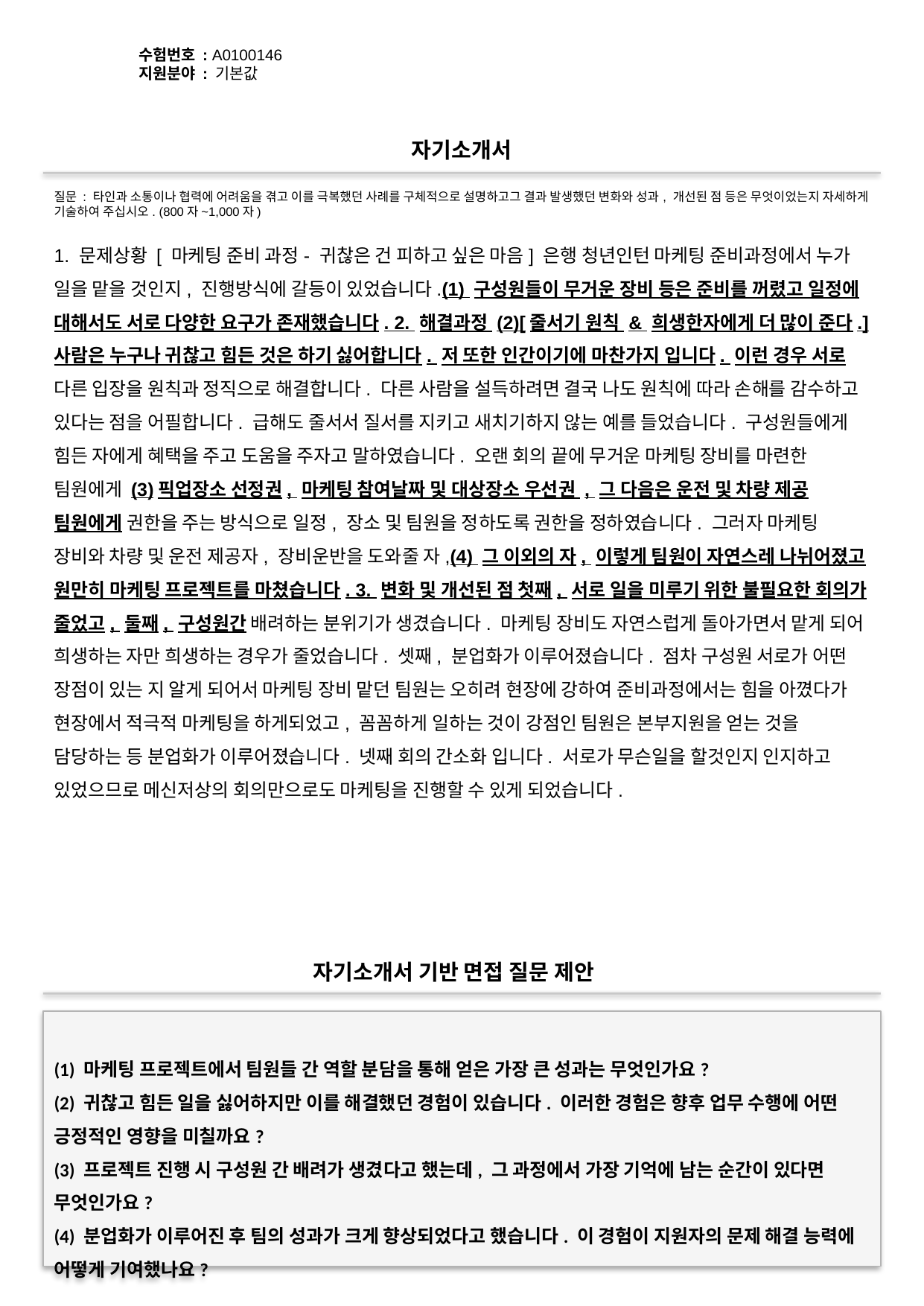

수험번호 : A0100146
지원분야 : 기본값
#

자기소개서

질문 : 타인과 소통이나 협력에 어려움을 겪고 이를 극복했던 사례를 구체적으로 설명하고그 결과 발생했던 변화와 성과, 개선된 점 등은 무엇이었는지 자세하게 기술하여 주십시오. (800자~1,000자)

1. 문제상황 [ 마케팅 준비 과정- 귀찮은 건 피하고 싶은 마음] 은행 청년인턴 마케팅 준비과정에서 누가 일을 맡을 것인지, 진행방식에 갈등이 있었습니다.(1) 구성원들이 무거운 장비 등은 준비를 꺼렸고 일정에 대해서도 서로 다양한 요구가 존재했습니다. 2. 해결과정 (2)[줄서기 원칙 & 희생한자에게 더 많이 준다.] 사람은 누구나 귀찮고 힘든 것은 하기 싫어합니다. 저 또한 인간이기에 마찬가지 입니다. 이런 경우 서로 다른 입장을 원칙과 정직으로 해결합니다. 다른 사람을 설득하려면 결국 나도 원칙에 따라 손해를 감수하고 있다는 점을 어필합니다. 급해도 줄서서 질서를 지키고 새치기하지 않는 예를 들었습니다. 구성원들에게 힘든 자에게 혜택을 주고 도움을 주자고 말하였습니다. 오랜 회의 끝에 무거운 마케팅 장비를 마련한 팀원에게 (3)픽업장소 선정권, 마케팅 참여날짜 및 대상장소 우선권 , 그 다음은 운전 및 차량 제공 팀원에게 권한을 주는 방식으로 일정, 장소 및 팀원을 정하도록 권한을 정하였습니다. 그러자 마케팅 장비와 차량 및 운전 제공자, 장비운반을 도와줄 자,(4) 그 이외의 자, 이렇게 팀원이 자연스레 나뉘어졌고 원만히 마케팅 프로젝트를 마쳤습니다. 3. 변화 및 개선된 점 첫째, 서로 일을 미루기 위한 불필요한 회의가 줄었고, 둘째, 구성원간 배려하는 분위기가 생겼습니다. 마케팅 장비도 자연스럽게 돌아가면서 맡게 되어 희생하는 자만 희생하는 경우가 줄었습니다. 셋째, 분업화가 이루어졌습니다. 점차 구성원 서로가 어떤 장점이 있는 지 알게 되어서 마케팅 장비 맡던 팀원는 오히려 현장에 강하여 준비과정에서는 힘을 아꼈다가 현장에서 적극적 마케팅을 하게되었고, 꼼꼼하게 일하는 것이 강점인 팀원은 본부지원을 얻는 것을 담당하는 등 분업화가 이루어졌습니다. 넷째 회의 간소화 입니다. 서로가 무슨일을 할것인지 인지하고 있었으므로 메신저상의 회의만으로도 마케팅을 진행할 수 있게 되었습니다.

자기소개서 기반 면접 질문 제안

(1) 마케팅 프로젝트에서 팀원들 간 역할 분담을 통해 얻은 가장 큰 성과는 무엇인가요?
(2) 귀찮고 힘든 일을 싫어하지만 이를 해결했던 경험이 있습니다. 이러한 경험은 향후 업무 수행에 어떤 긍정적인 영향을 미칠까요?
(3) 프로젝트 진행 시 구성원 간 배려가 생겼다고 했는데, 그 과정에서 가장 기억에 남는 순간이 있다면 무엇인가요?
(4) 분업화가 이루어진 후 팀의 성과가 크게 향상되었다고 했습니다. 이 경험이 지원자의 문제 해결 능력에 어떻게 기여했나요?